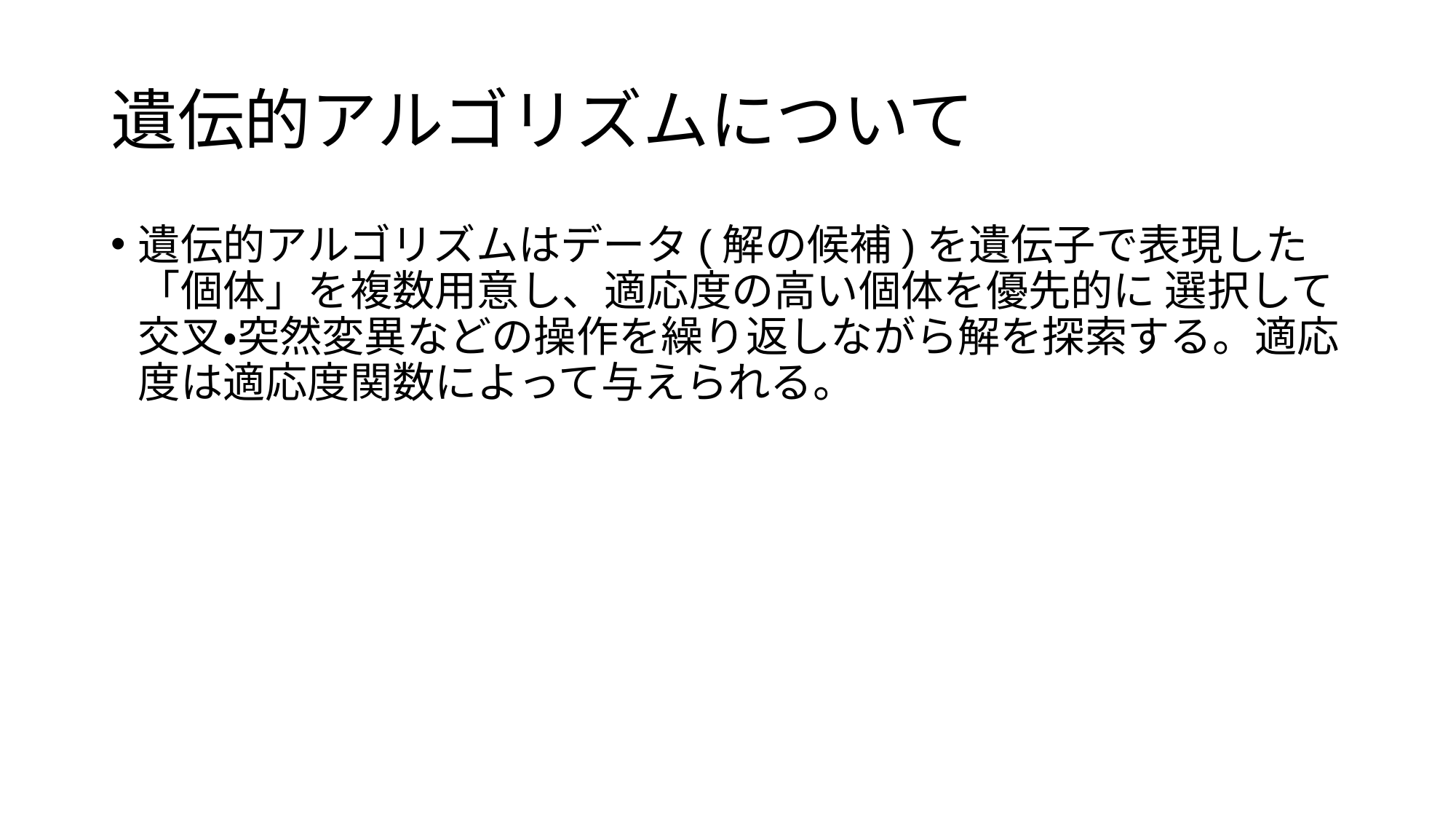

# 遺伝的アルゴリズムについて
遺伝的アルゴリズムはデータ(解の候補)を遺伝子で表現した「個体」を複数用意し、適応度の高い個体を優先的に 選択して交叉・突然変異などの操作を繰り返しながら解を探索する。適応度は適応度関数によって与えられる。